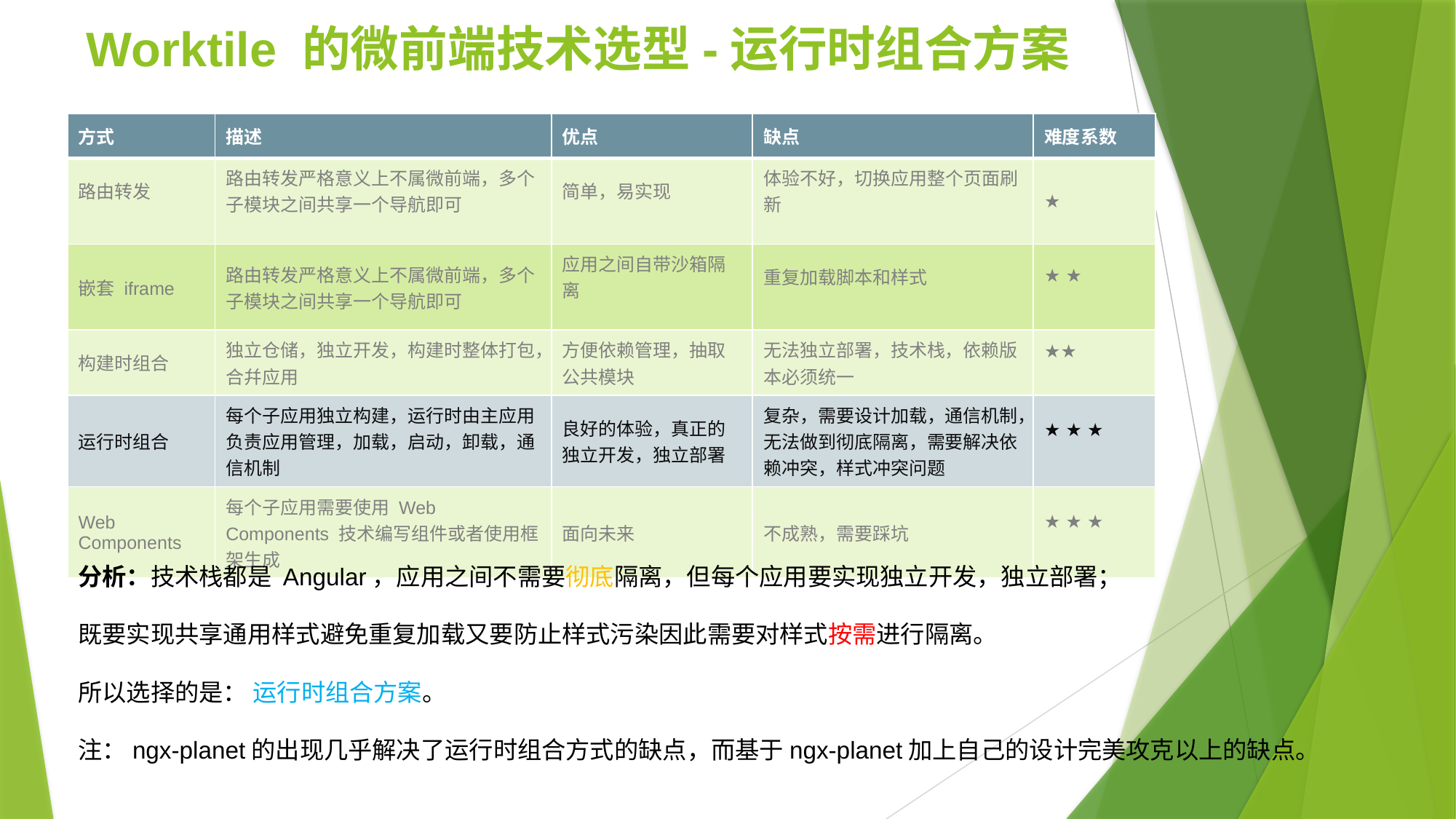

Worktile 的微前端技术选型-运行时组合方案
| 方式 | 描述 | 优点 | 缺点 | 难度系数 |
| --- | --- | --- | --- | --- |
| 路由转发 | 路由转发严格意义上不属微前端，多个子模块之间共享一个导航即可 | 简单，易实现 | 体验不好，切换应用整个页面刷新 | ★ |
| 嵌套 iframe | 路由转发严格意义上不属微前端，多个子模块之间共享一个导航即可 | 应用之间自带沙箱隔离 | 重复加载脚本和样式 | ★ ★ |
| 构建时组合 | 独立仓储，独立开发，构建时整体打包，合幷应用 | 方便依赖管理，抽取公共模块 | 无法独立部署，技术栈，依赖版本必须统一 | ★★ |
| 运行时组合 | 每个子应用独立构建，运行时由主应用负责应用管理，加载，启动，卸载，通信机制 | 良好的体验，真正的独立开发，独立部署 | 复杂，需要设计加载，通信机制，无法做到彻底隔离，需要解决依赖冲突，样式冲突问题 | ★ ★ ★ |
| Web Components | 每个子应用需要使用 Web Components 技术编写组件或者使用框架生成 | 面向未来 | 不成熟，需要踩坑 | ★ ★ ★ |
分析：技术栈都是 Angular，应用之间不需要彻底隔离，但每个应用要实现独立开发，独立部署；既要实现共享通用样式避免重复加载又要防止样式污染因此需要对样式按需进行隔离。
所以选择的是： 运行时组合方案。
注：ngx-planet的出现几乎解决了运行时组合方式的缺点，而基于ngx-planet加上自己的设计完美攻克以上的缺点。